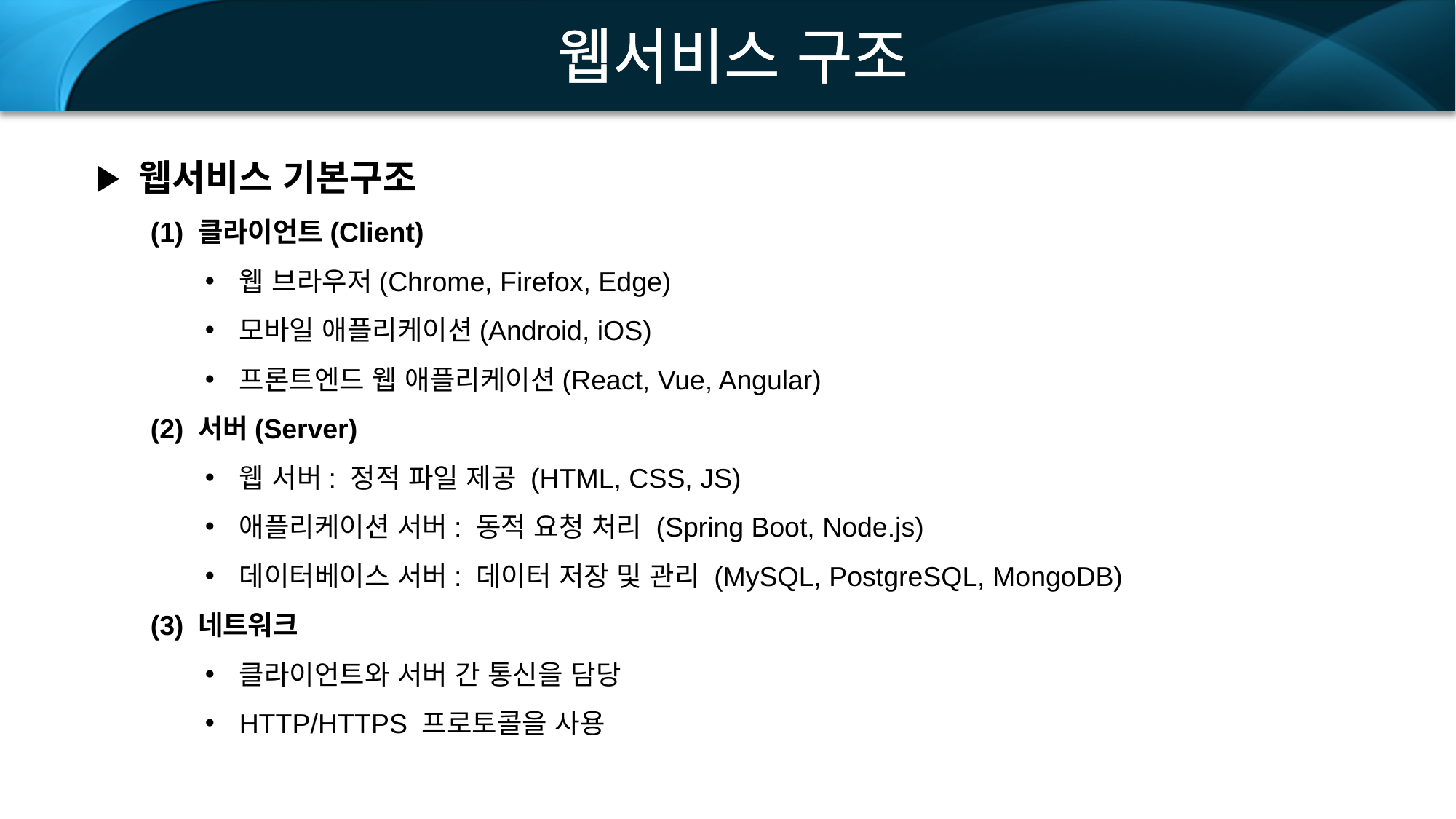

웹서비스 구조
웹서비스 기본구조
(1) 클라이언트(Client)
웹 브라우저(Chrome, Firefox, Edge)
모바일 애플리케이션(Android, iOS)
프론트엔드 웹 애플리케이션(React, Vue, Angular)
(2) 서버(Server)
웹 서버: 정적 파일 제공 (HTML, CSS, JS)
애플리케이션 서버: 동적 요청 처리 (Spring Boot, Node.js)
데이터베이스 서버: 데이터 저장 및 관리 (MySQL, PostgreSQL, MongoDB)
(3) 네트워크
클라이언트와 서버 간 통신을 담당
HTTP/HTTPS 프로토콜을 사용